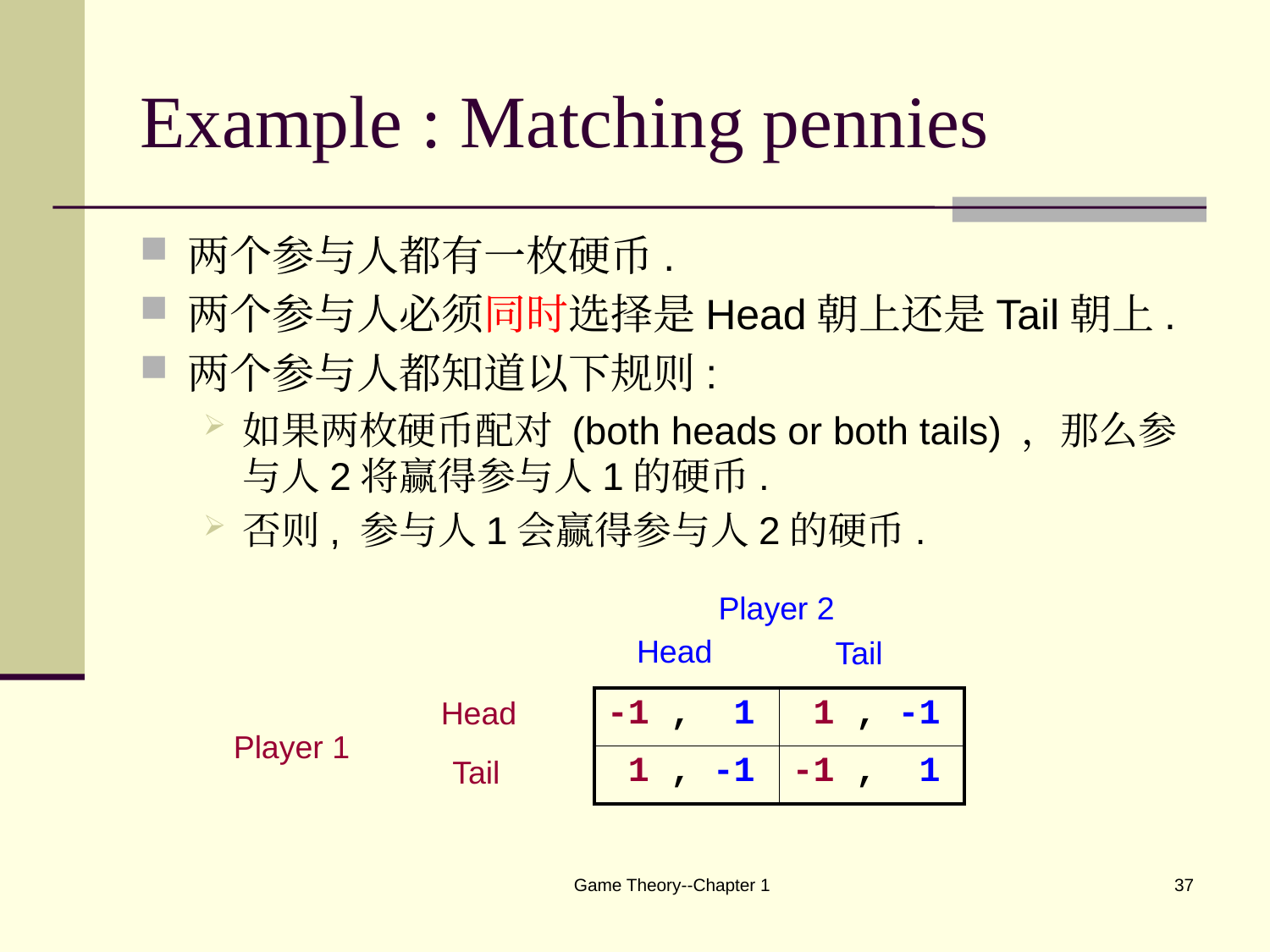

# Example : Matching pennies
两个参与人都有一枚硬币.
两个参与人必须同时选择是Head朝上还是Tail朝上.
两个参与人都知道以下规则:
如果两枚硬币配对 (both heads or both tails) ，那么参与人2将赢得参与人1的硬币.
否则, 参与人1会赢得参与人2的硬币.

Player 2
Player 1
Head
Tail
Head
Tail
| -1 , 1 | 1 , -1 |
| --- | --- |
| 1 , -1 | -1 , 1 |
Game Theory--Chapter 1
37